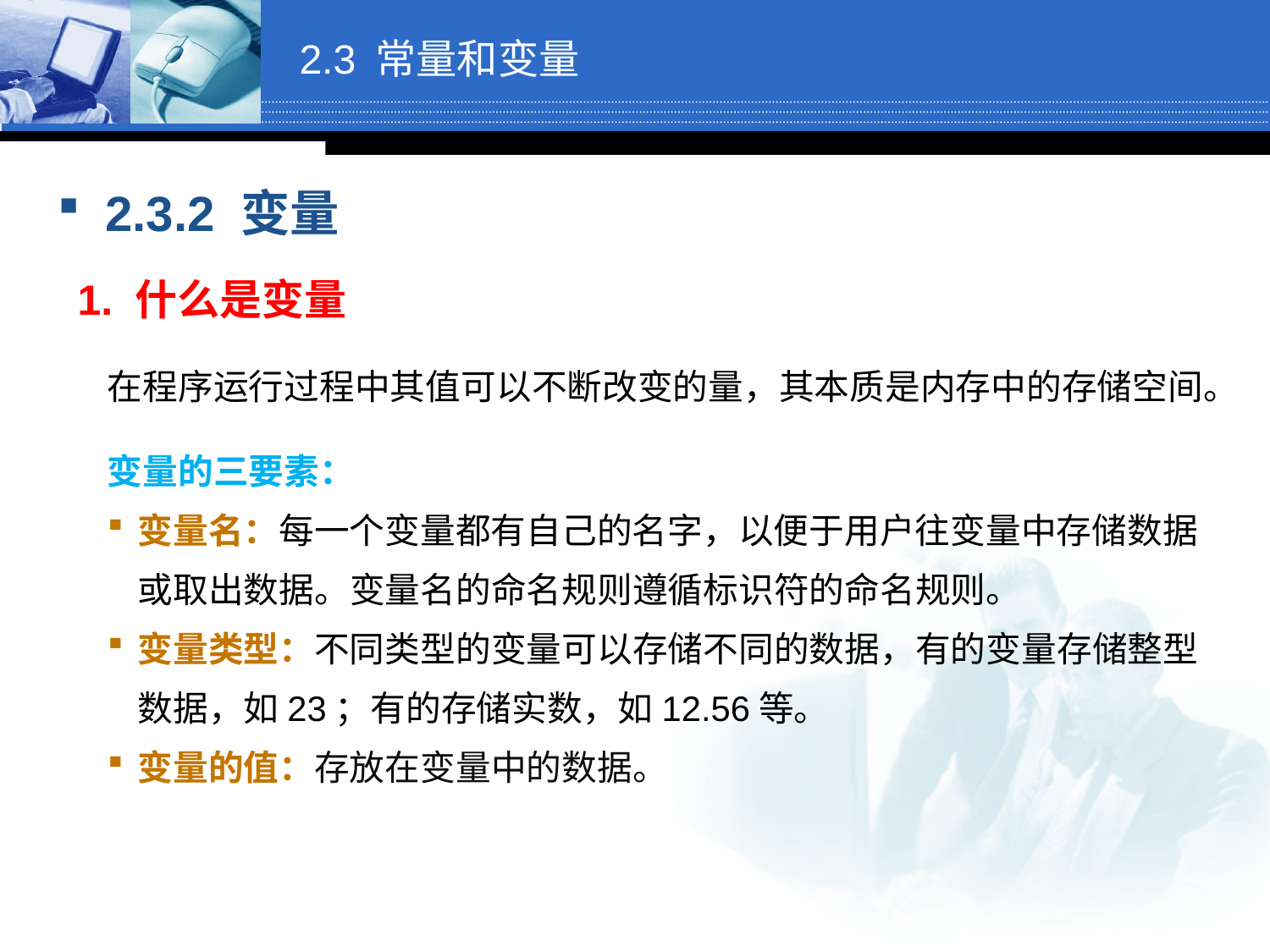

# 2.3 常量和变量
2.3.2 变量
1. 什么是变量
在程序运行过程中其值可以不断改变的量，其本质是内存中的存储空间。
变量的三要素：
变量名：每一个变量都有自己的名字，以便于用户往变量中存储数据或取出数据。变量名的命名规则遵循标识符的命名规则。
变量类型：不同类型的变量可以存储不同的数据，有的变量存储整型数据，如23；有的存储实数，如12.56等。
变量的值：存放在变量中的数据。